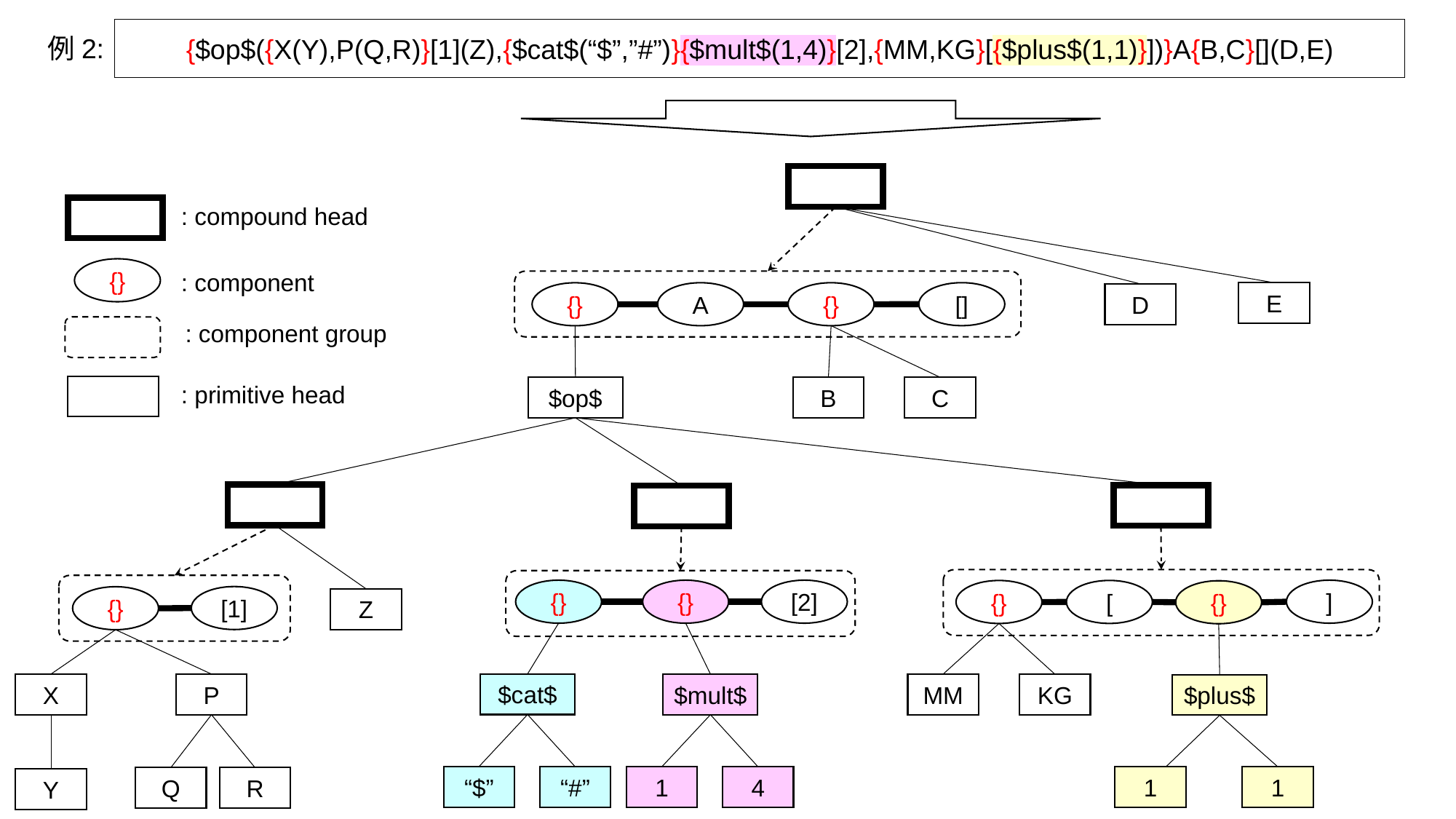

例2:
{$op$({X(Y),P(Q,R)}[1](Z),{$cat$(“$”,”#”)}{$mult$(1,4)}[2],{MM,KG}[{$plus$(1,1)}])}A{B,C}[](D,E)

: compound head

{}
: component

[]
E
A
{}
{}
D
: component group

: primitive head

$op$
B
C

{}
{}
[2]
]
[
{}
{}
[1]
{}
Z
$cat$
X
P
$mult$
MM
KG
$plus$
“$”
“#”
1
1
4
1
Q
R
Y